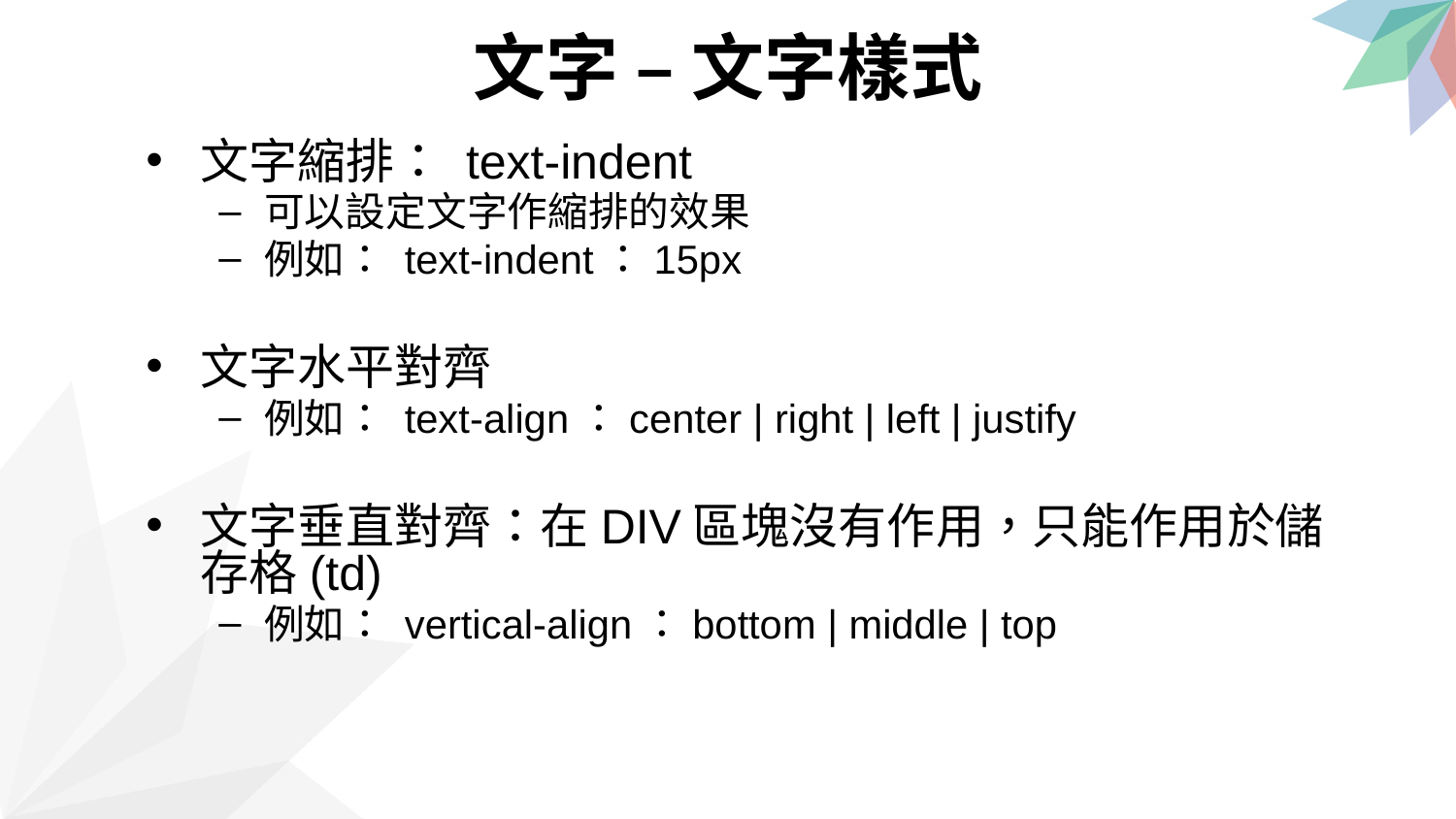

文字 – 文字樣式
文字縮排： text-indent
可以設定文字作縮排的效果
例如： text-indent：15px

文字水平對齊
例如： text-align：center | right | left | justify

文字垂直對齊：在DIV區塊沒有作用，只能作用於儲存格(td)
例如： vertical-align：bottom | middle | top